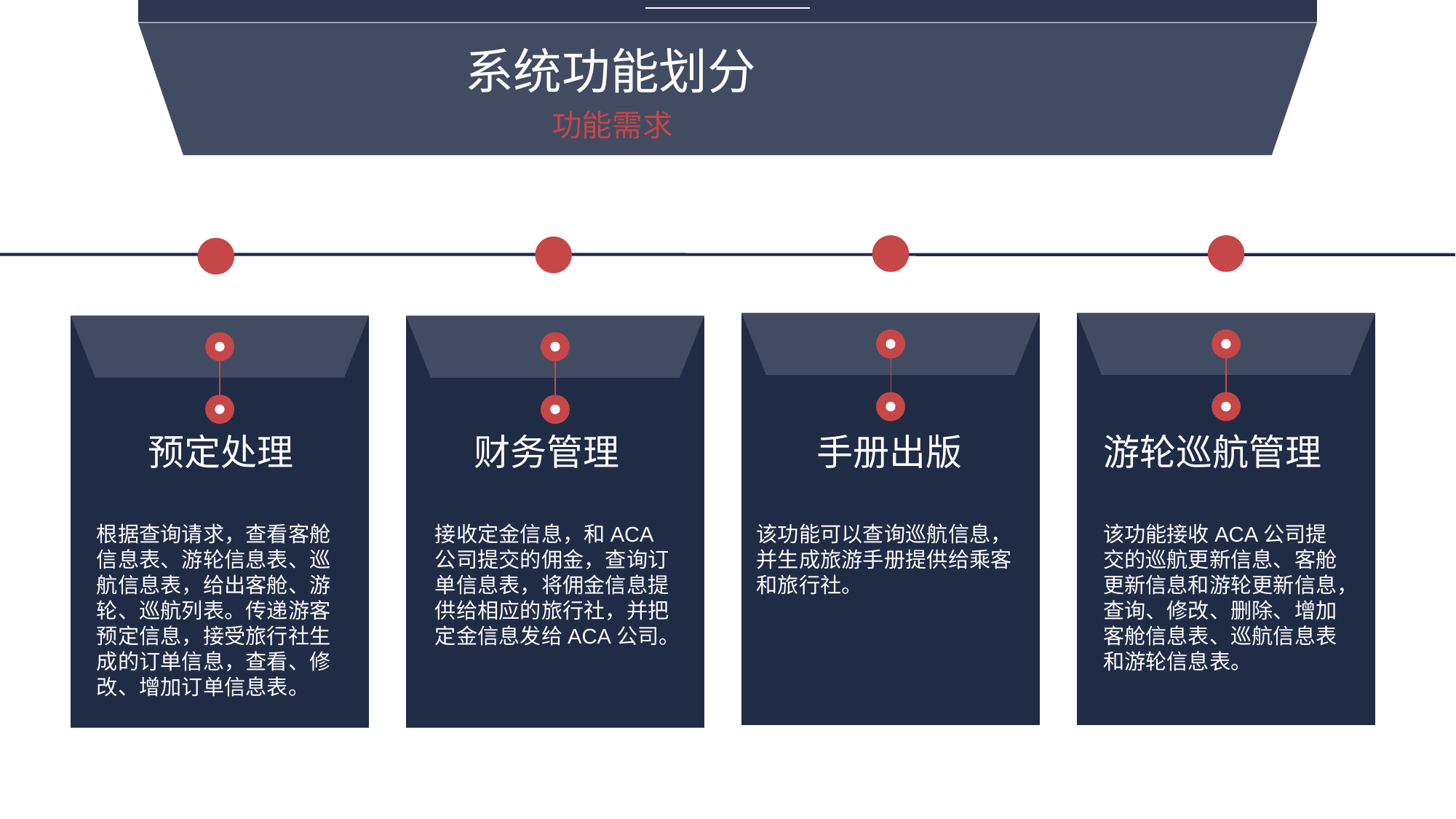

系统功能划分
功能需求

预定处理
财务管理
手册出版
游轮巡航管理
根据查询请求，查看客舱信息表、游轮信息表、巡航信息表，给出客舱、游轮、巡航列表。传递游客预定信息，接受旅行社生成的订单信息，查看、修改、增加订单信息表。
接收定金信息，和ACA公司提交的佣金，查询订单信息表，将佣金信息提供给相应的旅行社，并把定金信息发给ACA公司。
该功能可以查询巡航信息，并生成旅游手册提供给乘客和旅行社。
该功能接收ACA公司提交的巡航更新信息、客舱更新信息和游轮更新信息，查询、修改、删除、增加客舱信息表、巡航信息表和游轮信息表。